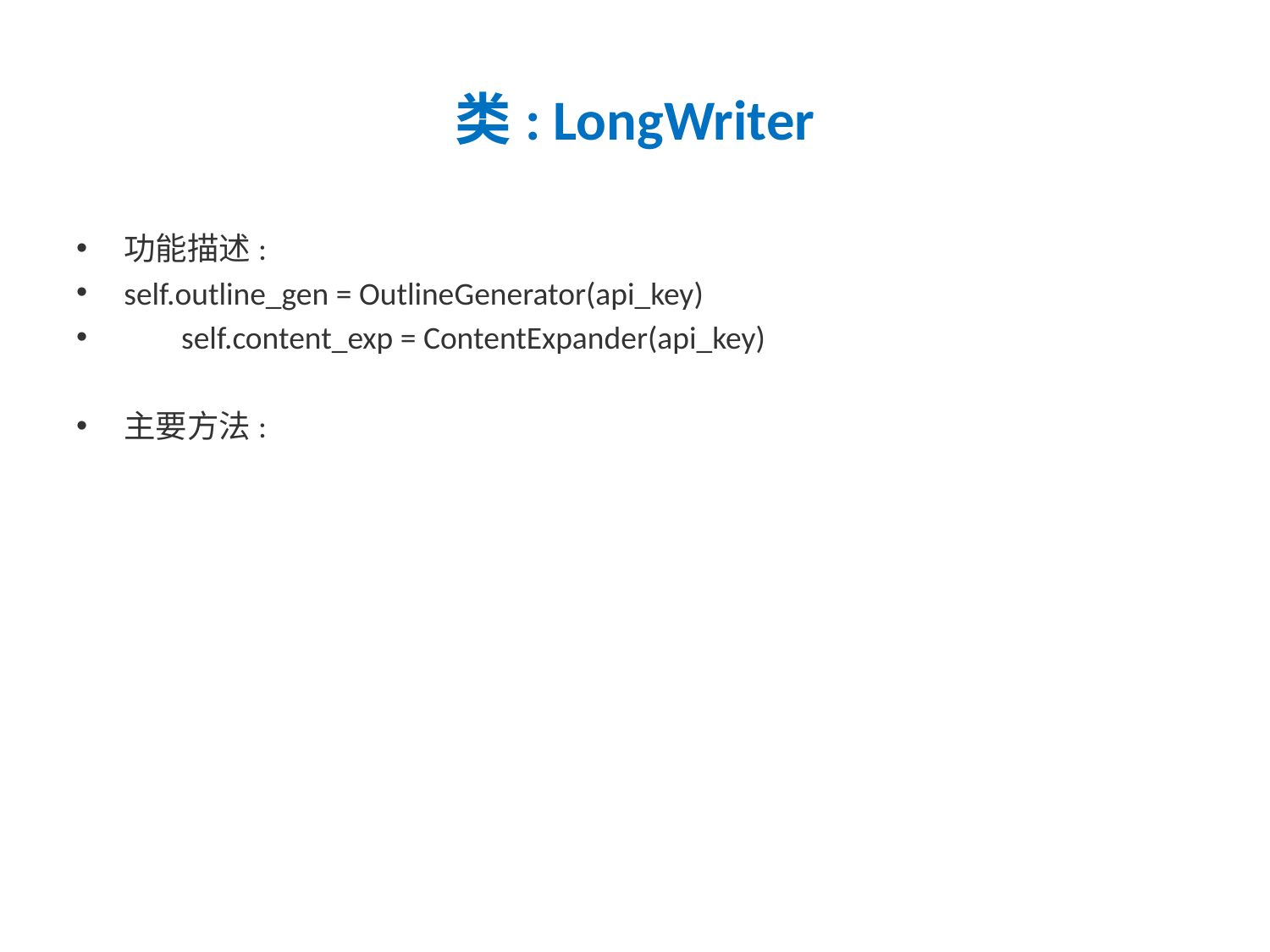

# 类: LongWriter
功能描述:
self.outline_gen = OutlineGenerator(api_key)
        self.content_exp = ContentExpander(api_key)

主要方法: